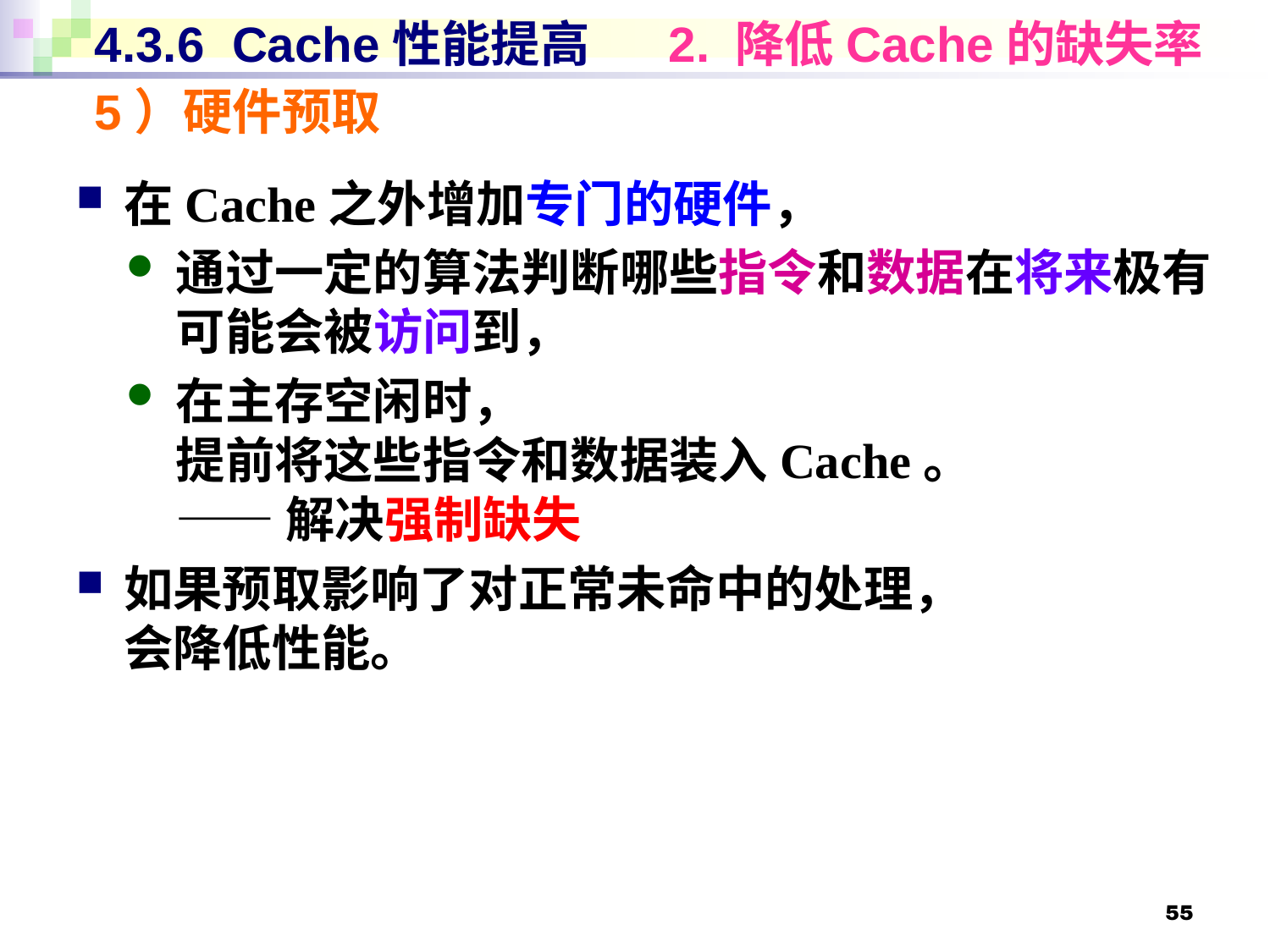

# 4.3.6  Cache性能提高      2. 降低Cache的缺失率
5）硬件预取
在Cache之外增加专门的硬件，
通过一定的算法判断哪些指令和数据在将来极有可能会被访问到，
在主存空闲时，
提前将这些指令和数据装入Cache。
—— 解决强制缺失
如果预取影响了对正常未命中的处理，
会降低性能。
55